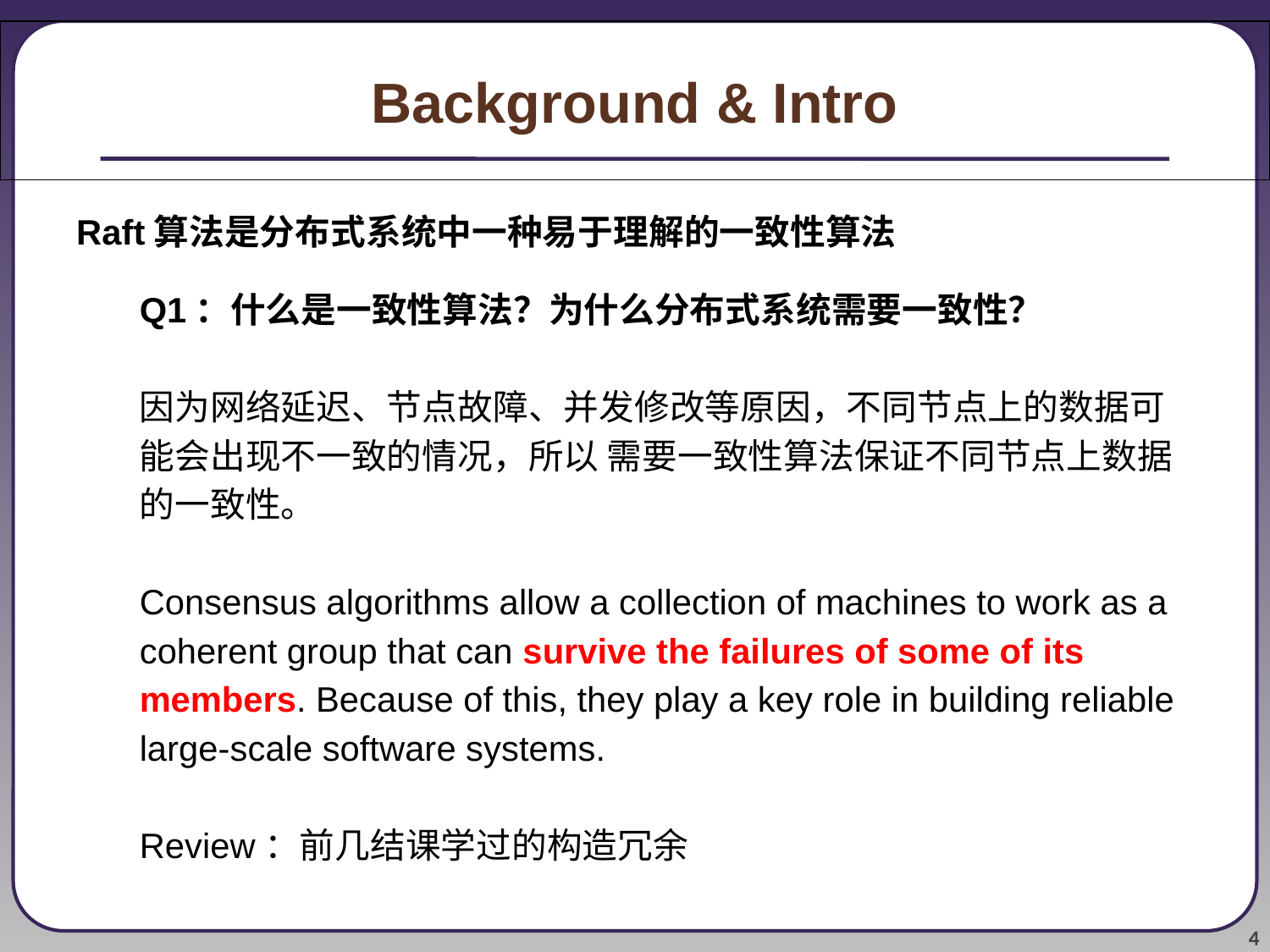

Background & Intro
Raft算法是分布式系统中一种易于理解的一致性算法
Q1：什么是一致性算法？为什么分布式系统需要一致性？

因为网络延迟、节点故障、并发修改等原因，不同节点上的数据可能会出现不一致的情况，所以 需要一致性算法保证不同节点上数据的一致性。

Consensus algorithms allow a collection of machines to work as a coherent group that can survive the failures of some of its members. Because of this, they play a key role in building reliable large-scale software systems.

Review：前几结课学过的构造冗余